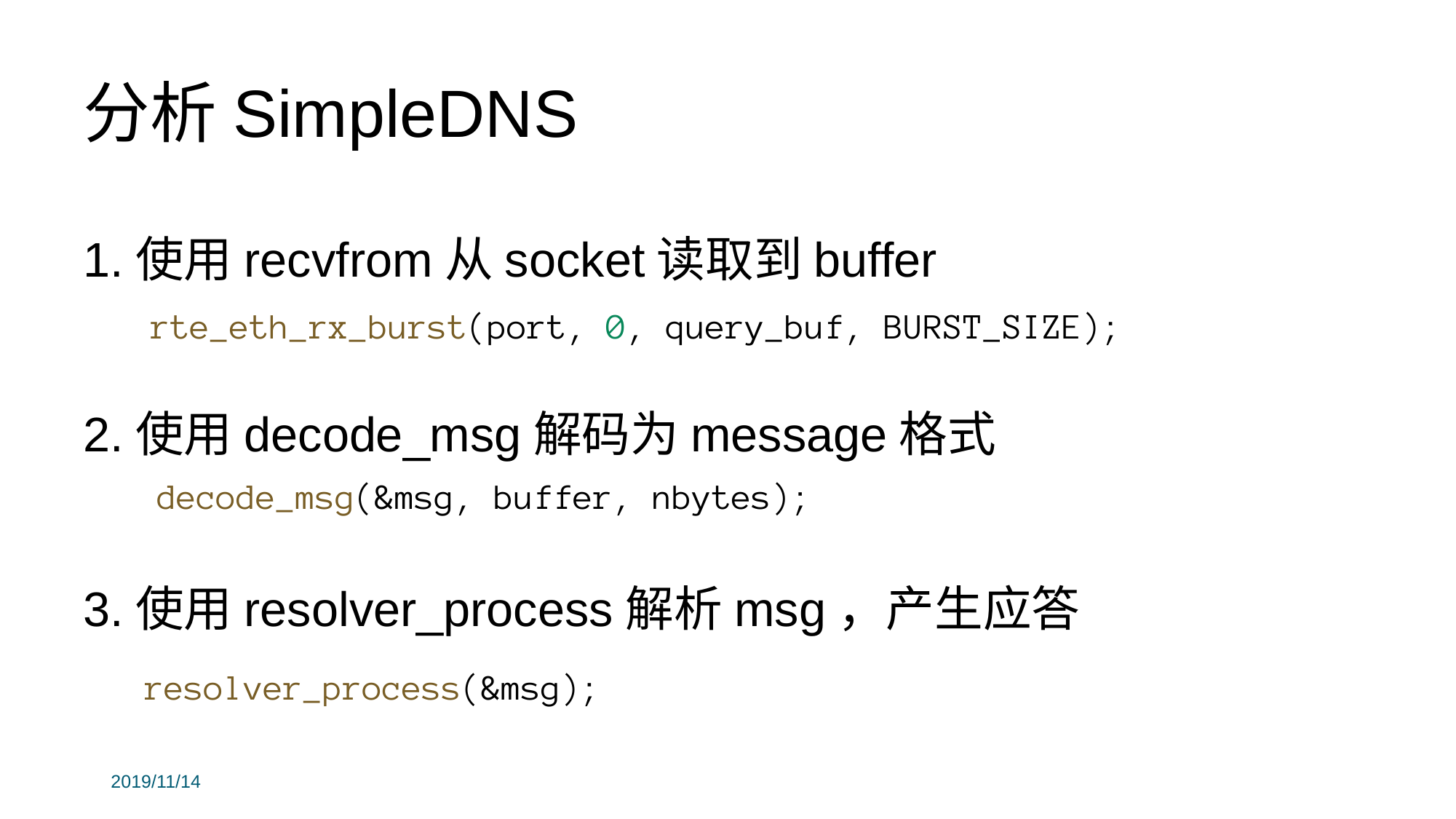

# 分析SimpleDNS
1.使用recvfrom从socket读取到buffer

2.使用decode_msg解码为message格式

3.使用resolver_process解析msg，产生应答
rte_eth_rx_burst(port, 0, query_buf, BURST_SIZE);
decode_msg(&msg, buffer, nbytes);
resolver_process(&msg);
2019/11/14